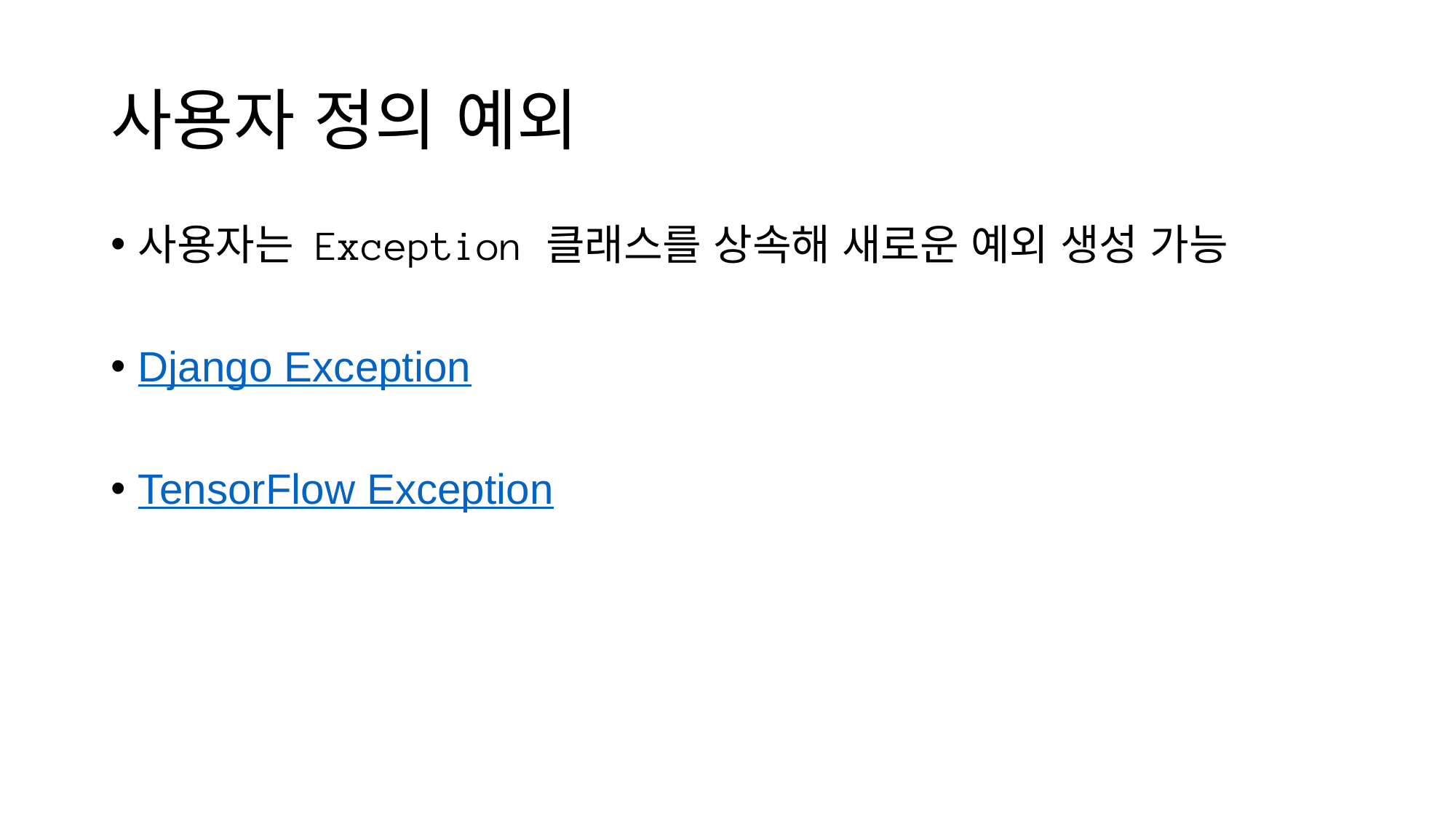

# 사용자 정의 예외
사용자는 Exception 클래스를 상속해 새로운 예외 생성 가능

Django Exception

TensorFlow Exception